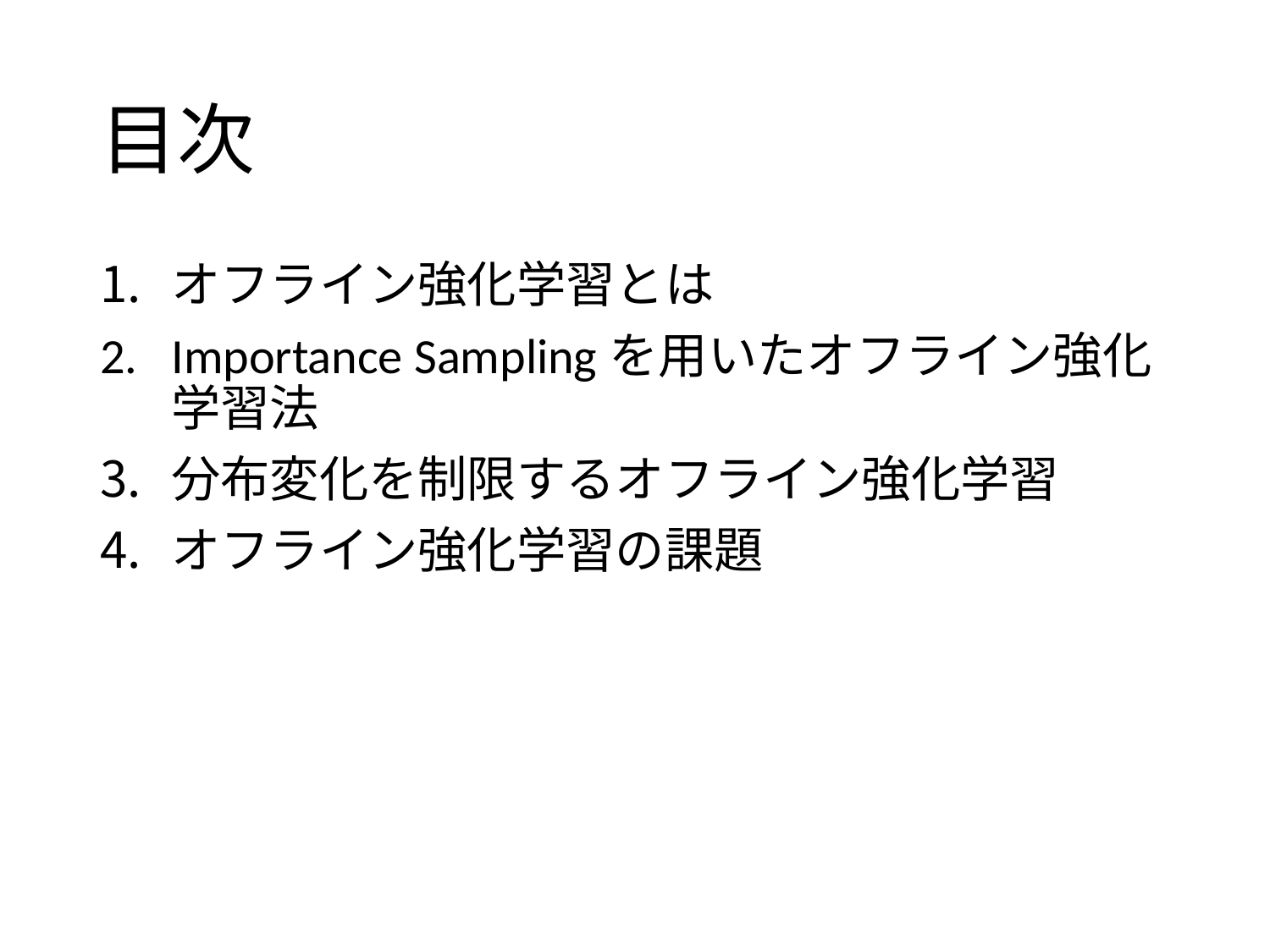

# 目次
オフライン強化学習とは
Importance Samplingを用いたオフライン強化学習法
分布変化を制限するオフライン強化学習
オフライン強化学習の課題